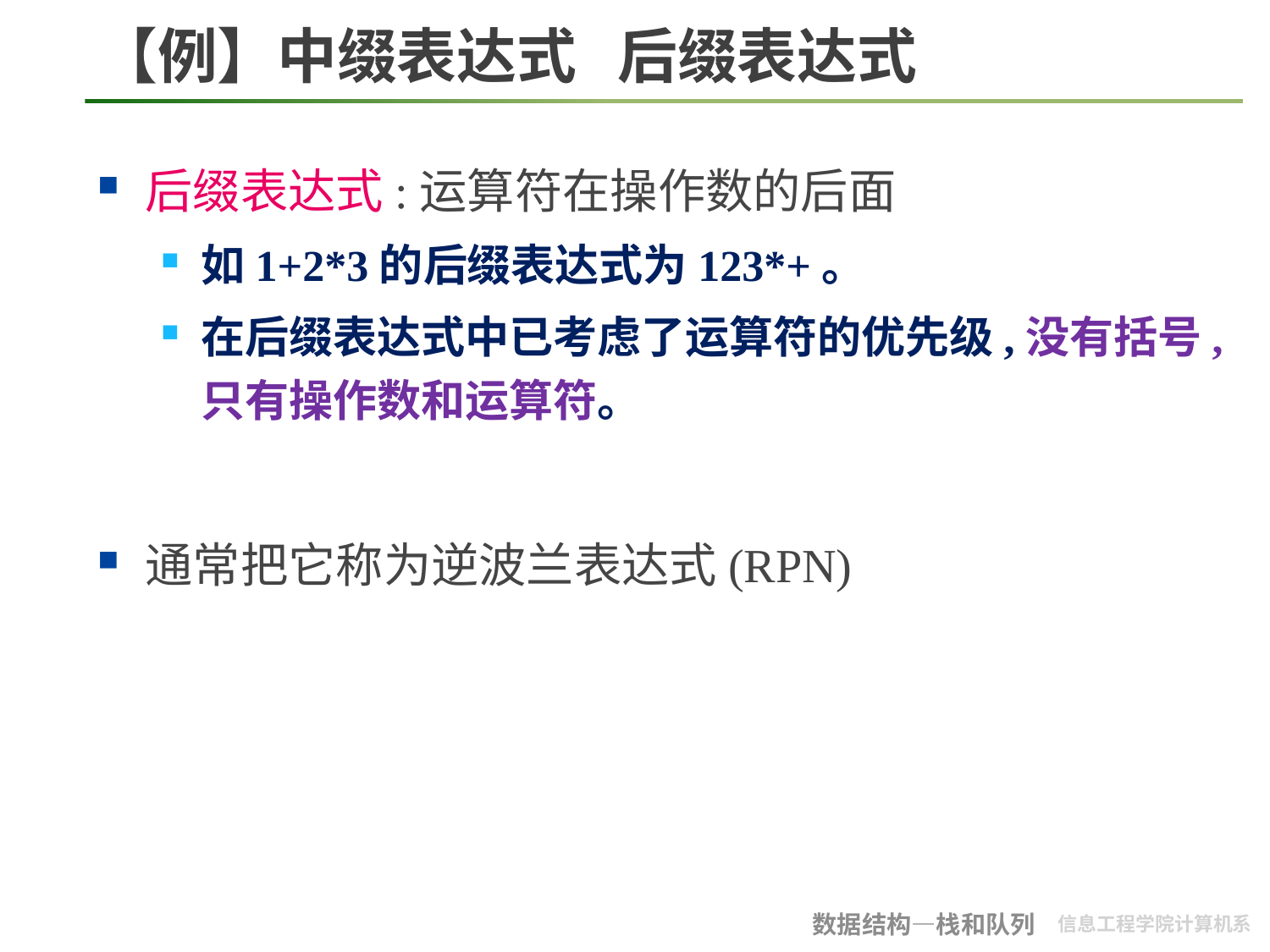

# 【例】中缀表达式   后缀表达式
后缀表达式:运算符在操作数的后面
如1+2*3的后缀表达式为123*+。
在后缀表达式中已考虑了运算符的优先级,没有括号,只有操作数和运算符。

通常把它称为逆波兰表达式(RPN)